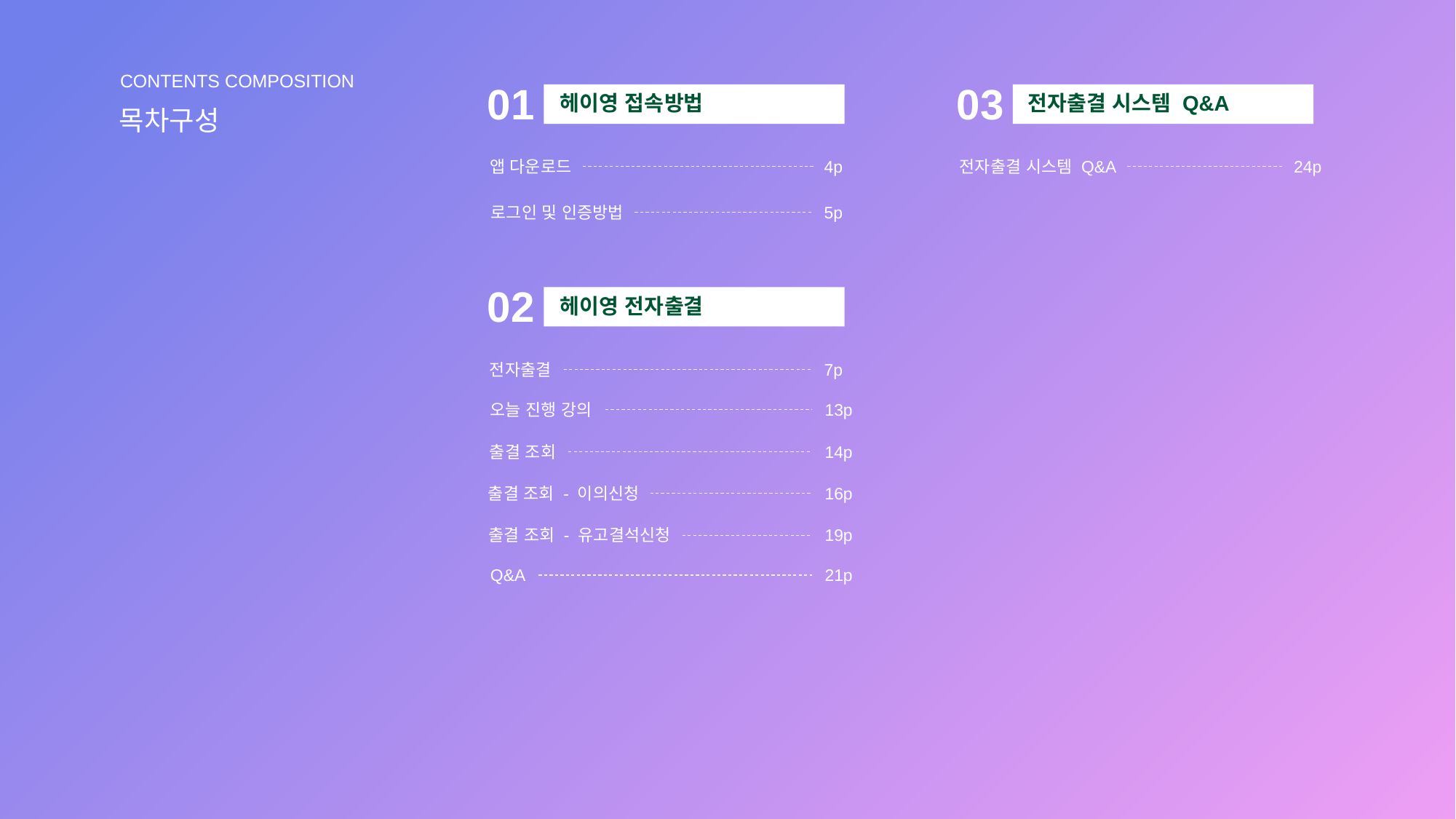

CONTENTS COMPOSITION
01

헤이영 접속방법
앱 다운로드
4p
로그인 및 인증방법
5p
03

전자출결 시스템 Q&A
전자출결 시스템 Q&A
24p
목차구성
02

헤이영 전자출결
전자출결
7p
오늘 진행 강의
13p
출결 조회
14p
출결 조회 - 이의신청
16p
출결 조회 - 유고결석신청
19p
Q&A
21p